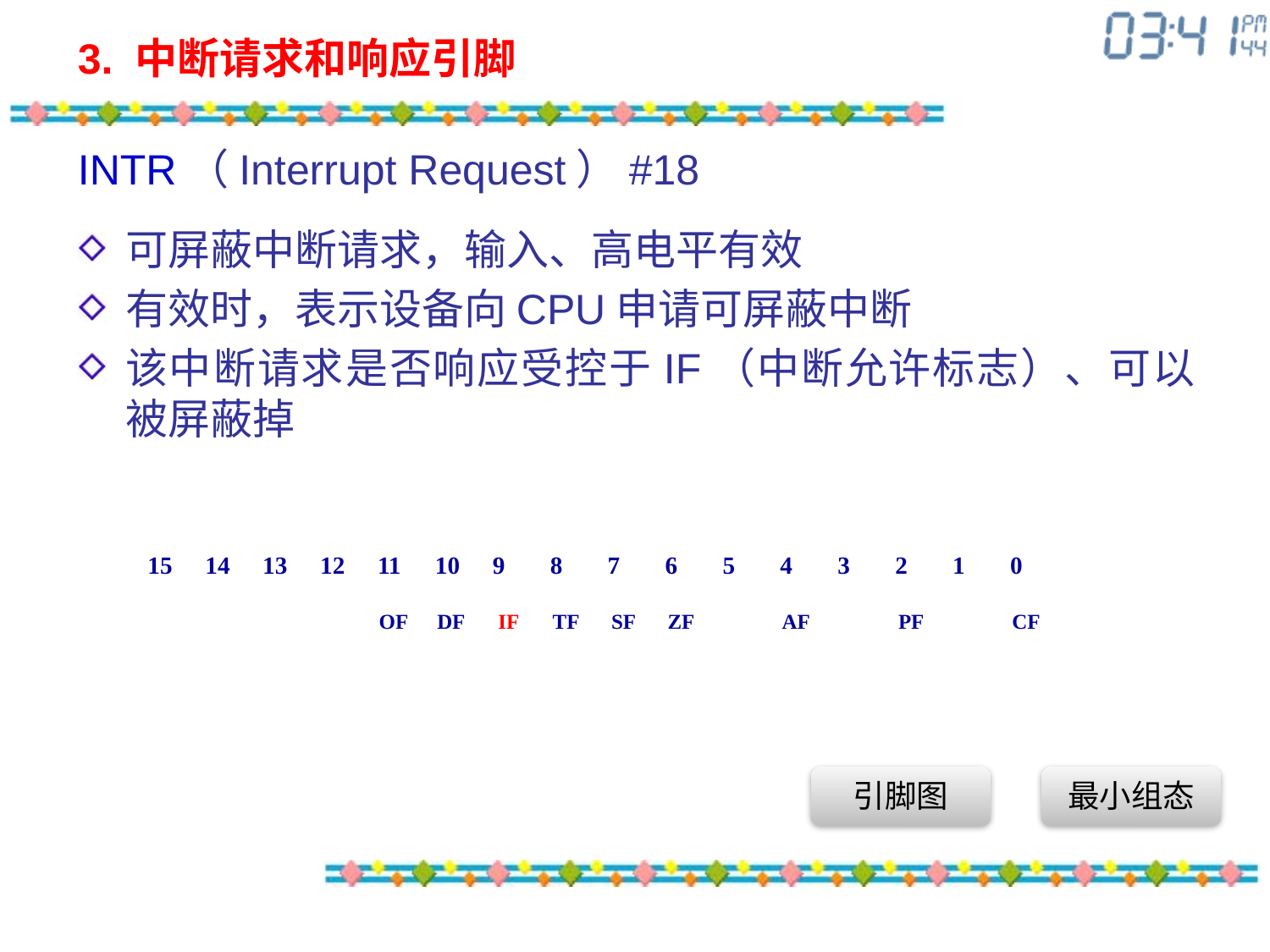

# 3. 中断请求和响应引脚
INTR（Interrupt Request）#18
可屏蔽中断请求，输入、高电平有效
有效时，表示设备向CPU申请可屏蔽中断
该中断请求是否响应受控于IF（中断允许标志）、可以被屏蔽掉
| 15 | 14 | 13 | 12 | 11 | 10 | 9 | 8 | 7 | 6 | 5 | 4 | 3 | 2 | 1 | 0 |
| --- | --- | --- | --- | --- | --- | --- | --- | --- | --- | --- | --- | --- | --- | --- | --- |
|  |  |  |  | OF | DF | IF | TF | SF | ZF |  | AF |  | PF |  | CF |
引脚图
最小组态